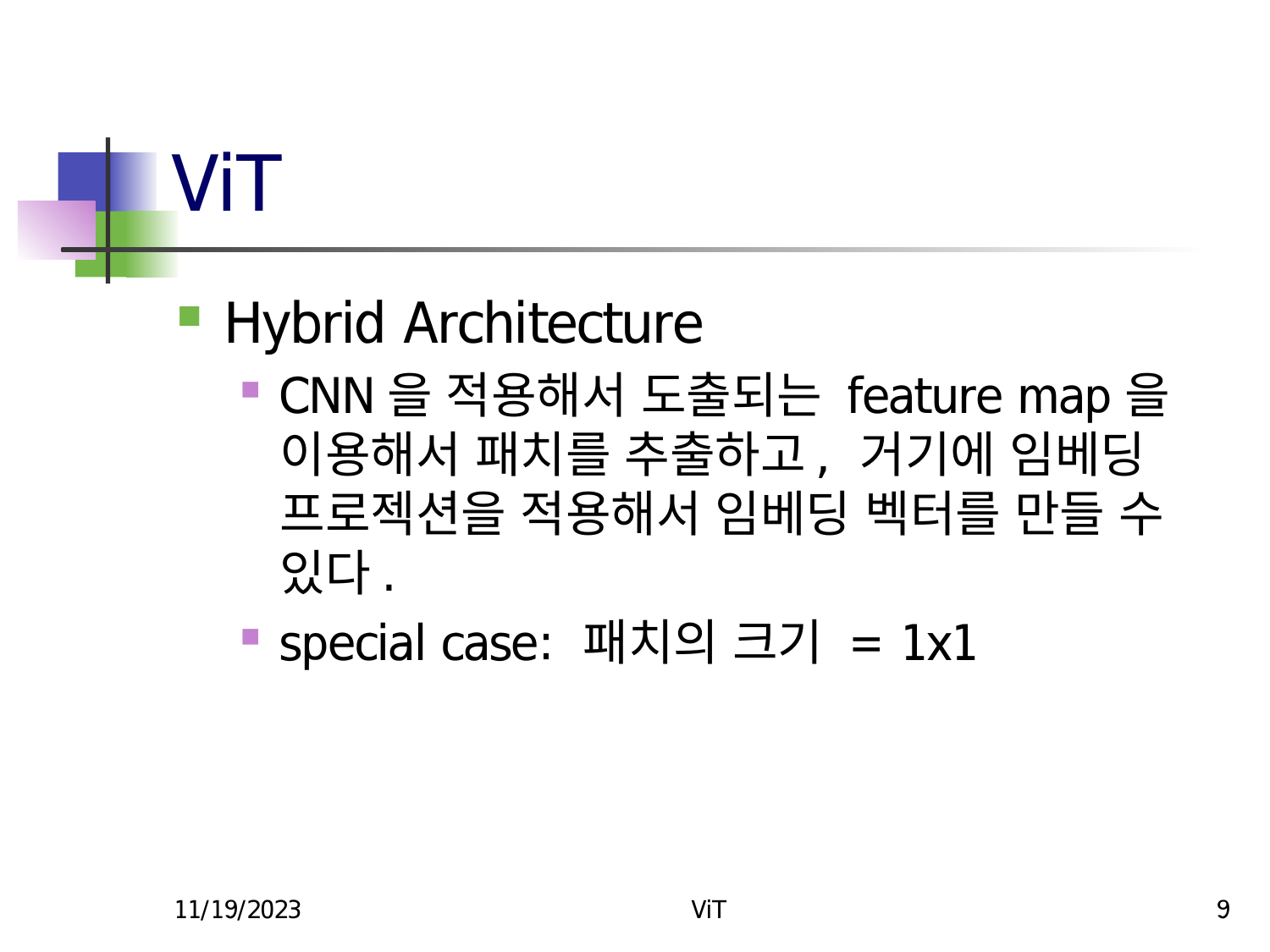

# ViT
Hybrid Architecture
CNN을 적용해서 도출되는 feature map을 이용해서 패치를 추출하고, 거기에 임베딩 프로젝션을 적용해서 임베딩 벡터를 만들 수 있다.
special case: 패치의 크기 = 1x1
11/19/2023
ViT
9